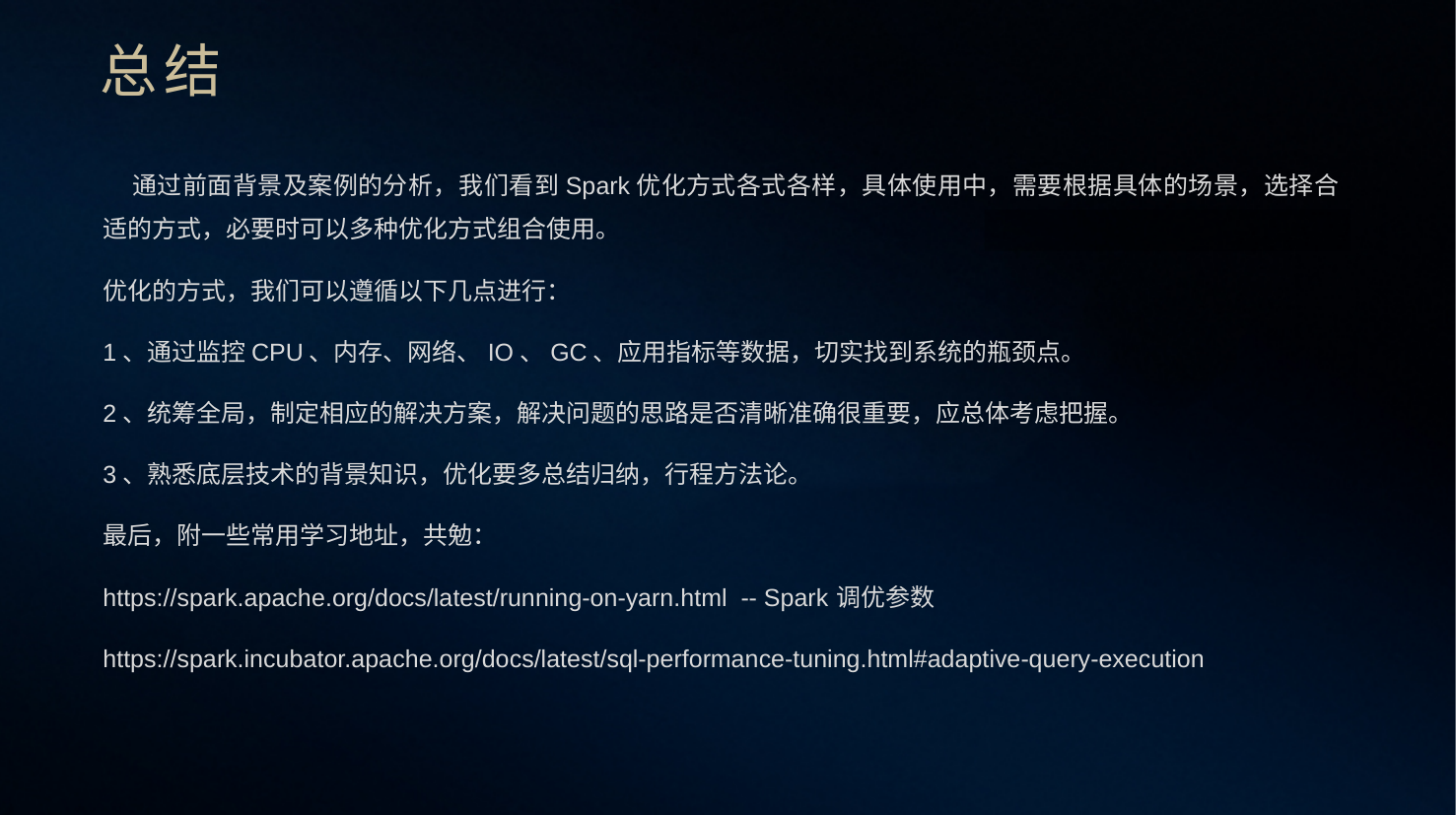

总结
    通过前面背景及案例的分析，我们看到Spark优化方式各式各样，具体使用中，需要根据具体的场景，选择合适的方式，必要时可以多种优化方式组合使用。
优化的方式，我们可以遵循以下几点进行：
1、通过监控CPU、内存、网络、IO、GC、应用指标等数据，切实找到系统的瓶颈点。
2、统筹全局，制定相应的解决方案，解决问题的思路是否清晰准确很重要，应总体考虑把握。
3、熟悉底层技术的背景知识，优化要多总结归纳，行程方法论。
最后，附一些常用学习地址，共勉：
https://spark.apache.org/docs/latest/running-on-yarn.html  -- Spark调优参数
https://spark.incubator.apache.org/docs/latest/sql-performance-tuning.html#adaptive-query-execution